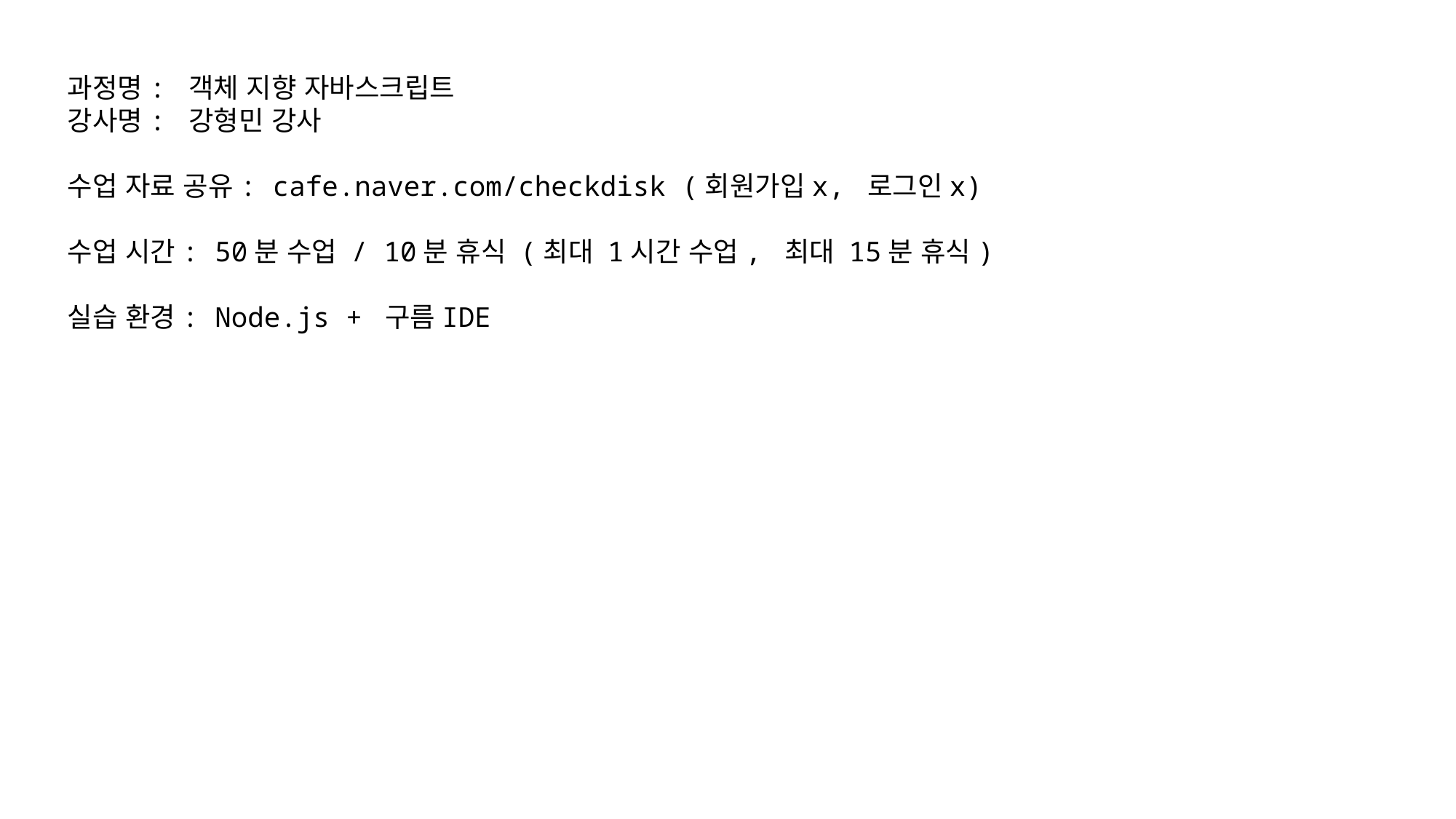

과정명: 객체 지향 자바스크립트
강사명: 강형민 강사

수업 자료 공유: cafe.naver.com/checkdisk (회원가입x, 로그인x)

수업 시간: 50분 수업 / 10분 휴식 (최대 1시간 수업, 최대 15분 휴식)

실습 환경: Node.js + 구름IDE